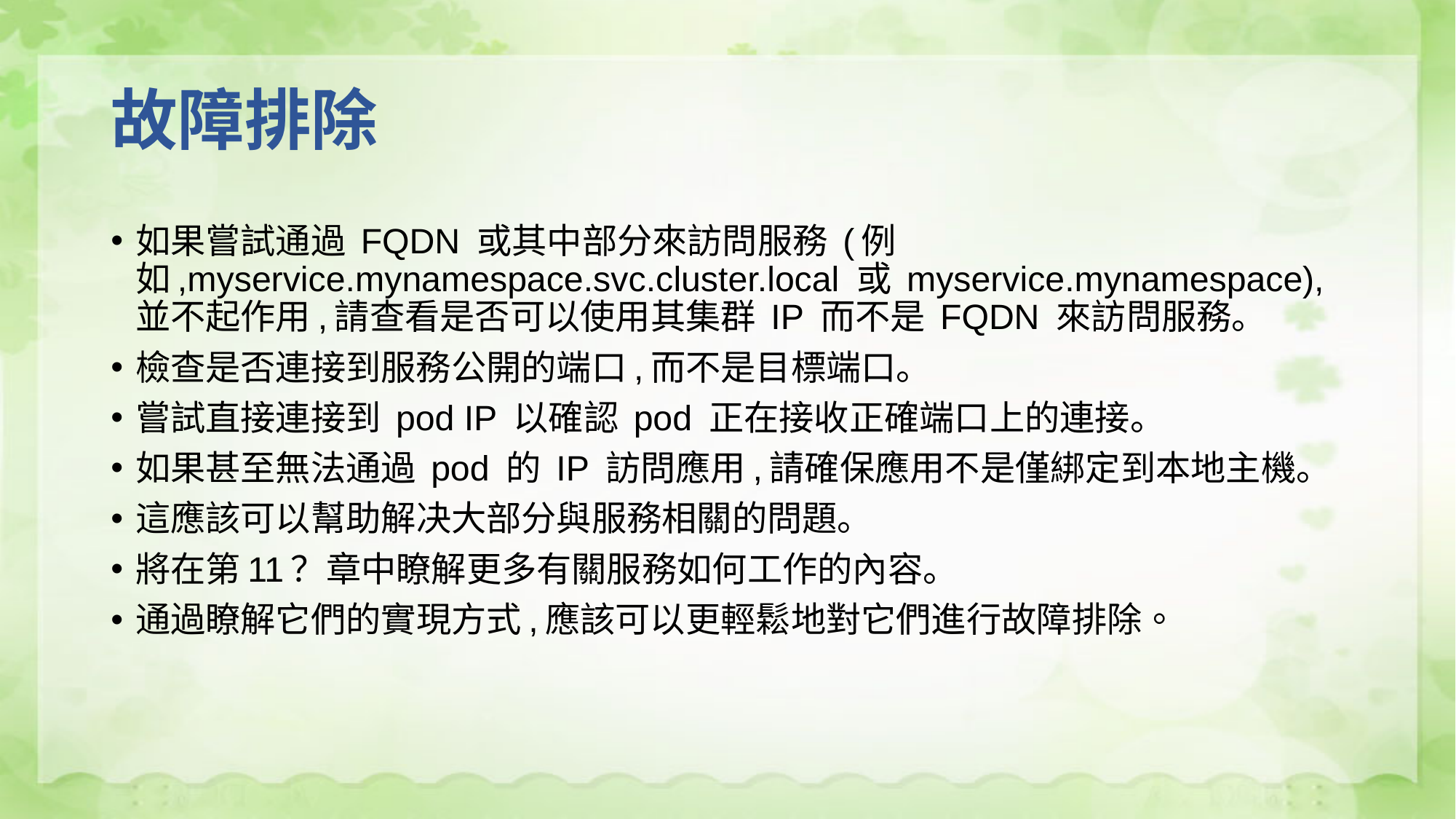

# 故障排除
如果嘗試通過 FQDN 或其中部分來訪問服務 (例如,myservice.mynamespace.svc.cluster.local 或 myservice.mynamespace), 並不起作用,請查看是否可以使用其集群 IP 而不是 FQDN 來訪問服務。
檢查是否連接到服務公開的端口,而不是目標端口。
嘗試直接連接到 pod IP 以確認 pod 正在接收正確端口上的連接。
如果甚至無法通過 pod 的 IP 訪問應用,請確保應用不是僅綁定到本地主機。
這應該可以幫助解决大部分與服務相關的問題。
將在第11？章中瞭解更多有關服務如何工作的內容。
通過瞭解它們的實現方式,應該可以更輕鬆地對它們進行故障排除。